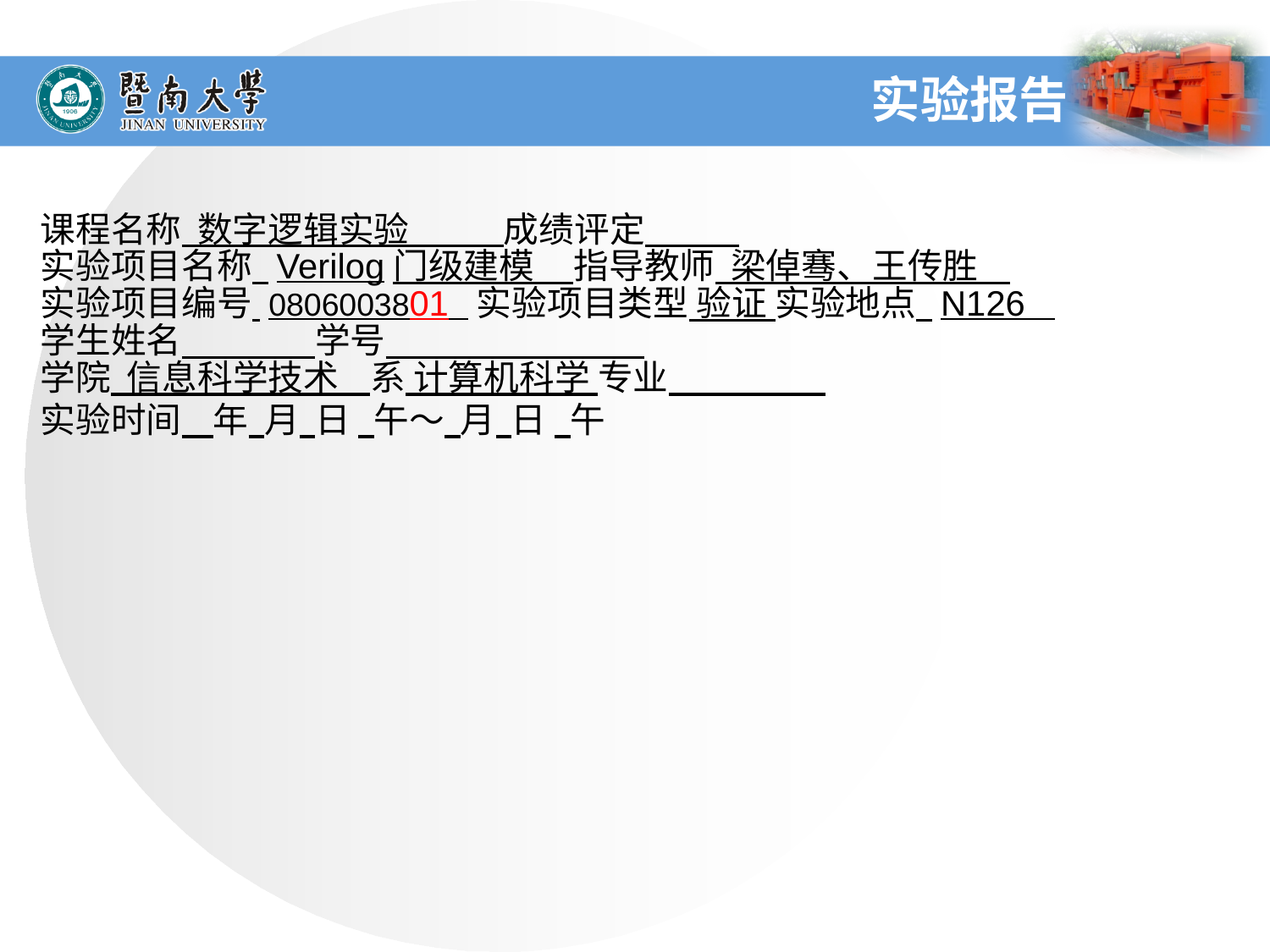

# 实验报告
课程名称  数字逻辑实验            成绩评定
实验项目名称  Verilog门级建模     指导教师  梁倬骞、王传胜
实验项目编号 0806003801  实验项目类型 验证 实验地点  N126
学生姓名                 学号
学院  信息科学技术    系 计算机科学 专业
实验时间    年  月  日   午～  月  日   午